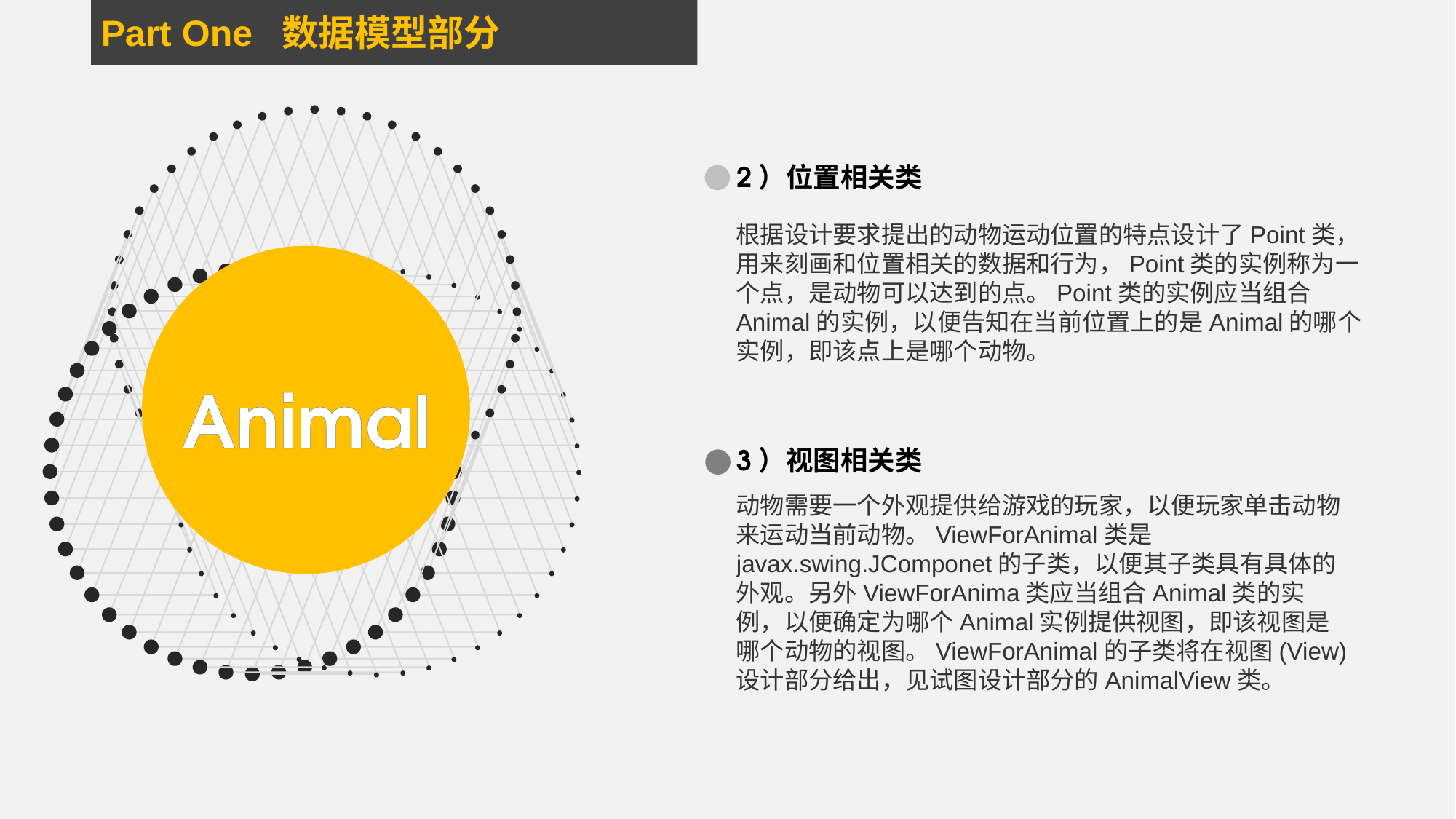

Part One  数据模型部分
2）位置相关类
根据设计要求提出的动物运动位置的特点设计了Point类，用来刻画和位置相关的数据和行为，Point类的实例称为一个点，是动物可以达到的点。Point类的实例应当组合Animal的实例，以便告知在当前位置上的是Animal的哪个实例，即该点上是哪个动物。
Animal
3）视图相关类
动物需要一个外观提供给游戏的玩家，以便玩家单击动物来运动当前动物。ViewForAnimal类是javax.swing.JComponet的子类，以便其子类具有具体的外观。另外ViewForAnima类应当组合Animal类的实例，以便确定为哪个Animal实例提供视图，即该视图是哪个动物的视图。ViewForAnimal的子类将在视图(View)设计部分给出，见试图设计部分的AnimalView类。